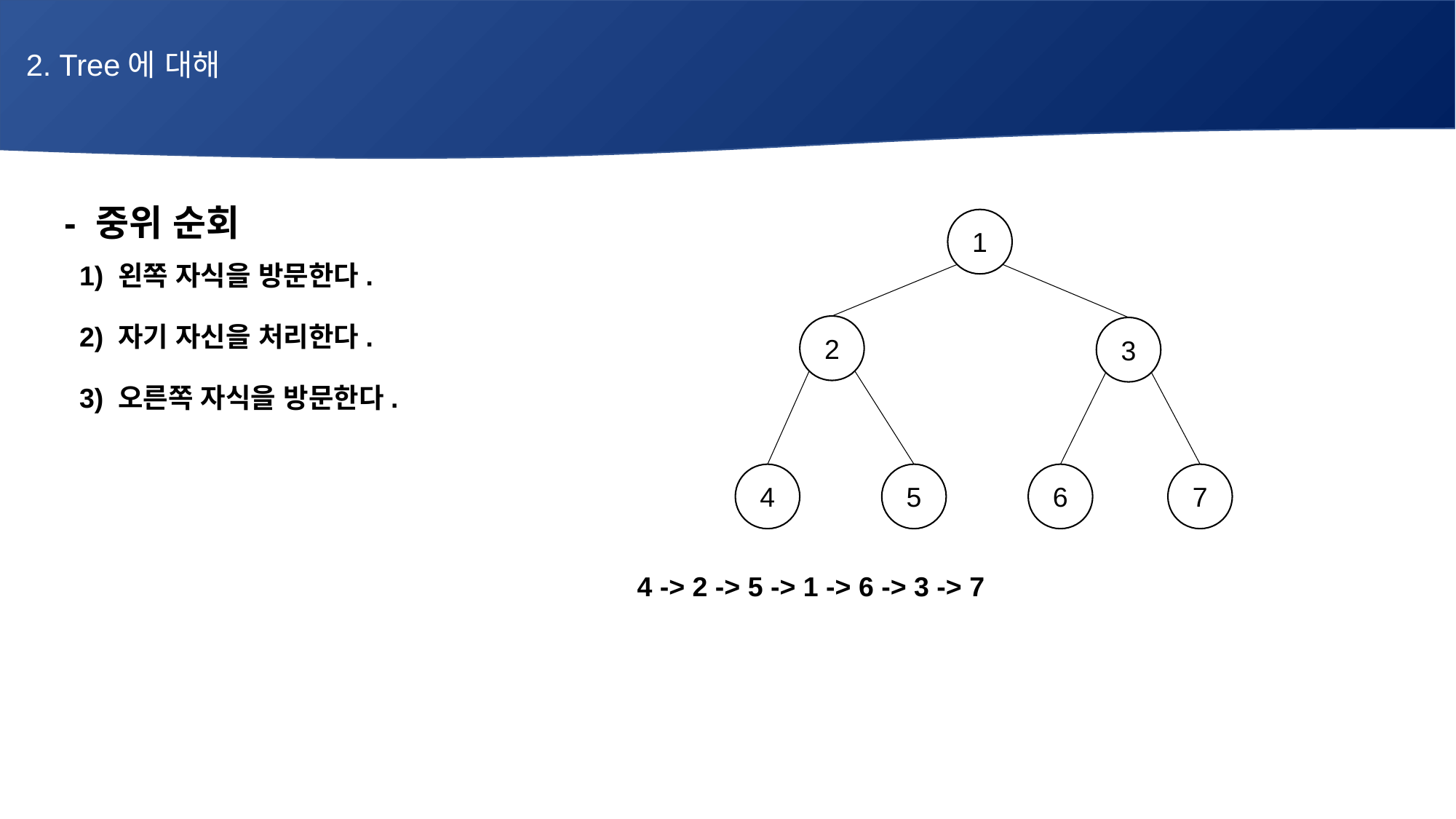

2. Tree에 대해
# 매주 1 과제 LV2
- 중위 순회
  1) 왼쪽 자식을 방문한다.

  2) 자기 자신을 처리한다.

  3) 오른쪽 자식을 방문한다.

                                                                           4 -> 2 -> 5 -> 1 -> 6 -> 3 -> 7
1
2
3
4
5
6
7